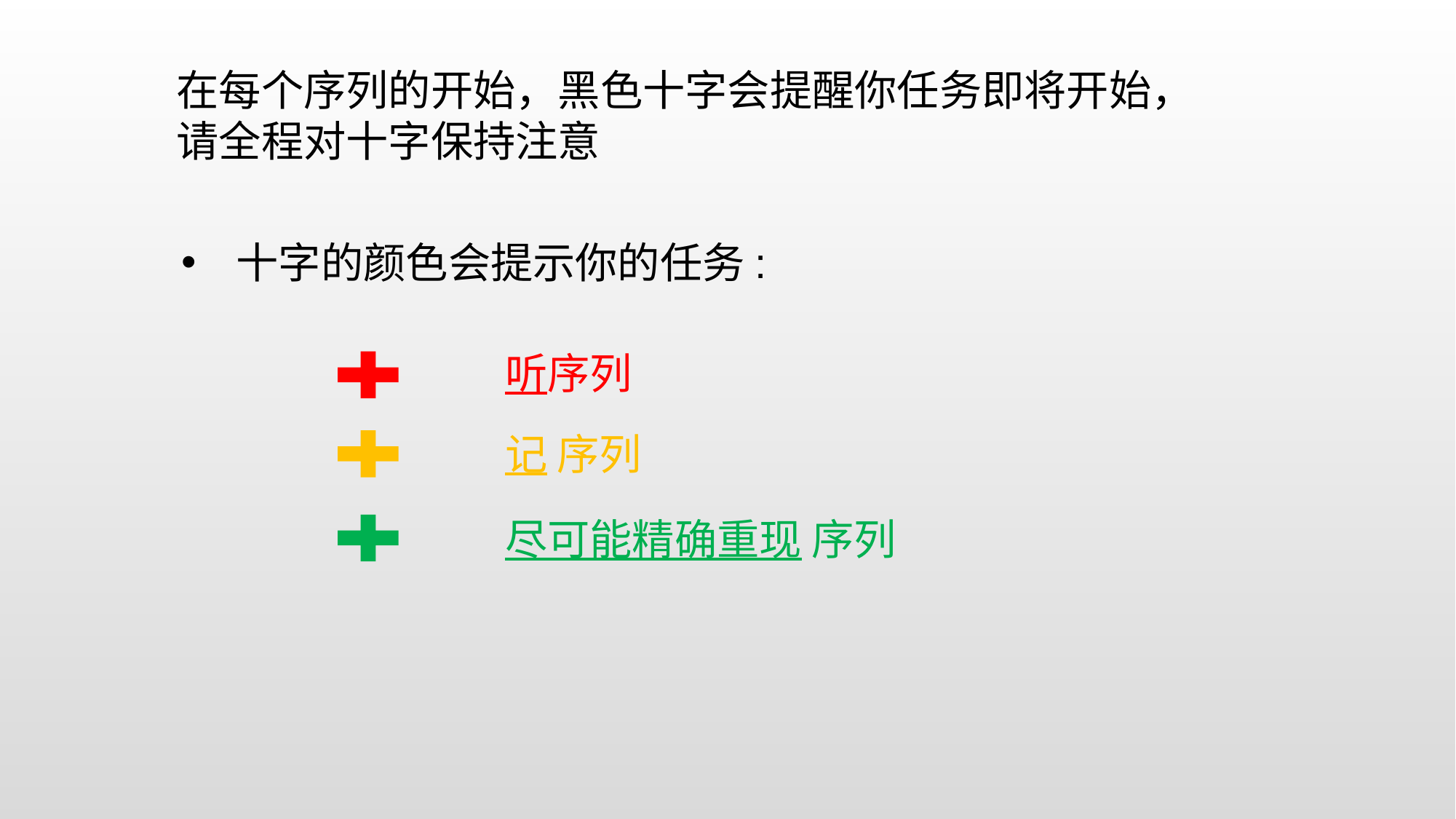

在每个序列的开始，黑色十字会提醒你任务即将开始，
请全程对十字保持注意
十字的颜色会提示你的任务:
听序列

记 序列

尽可能精确重现 序列